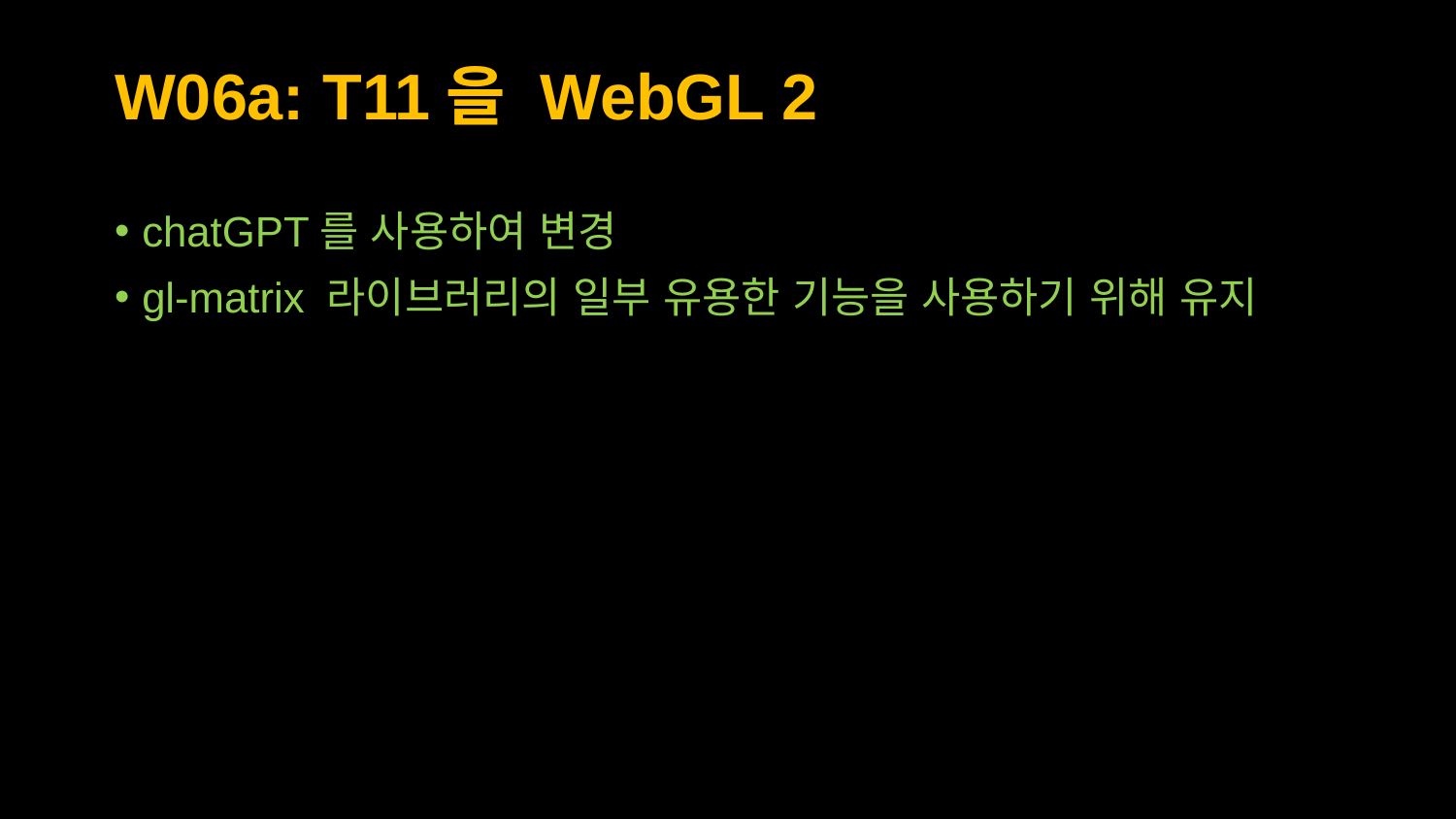

# W06a: T11을 WebGL 2
chatGPT를 사용하여 변경
gl-matrix 라이브러리의 일부 유용한 기능을 사용하기 위해 유지